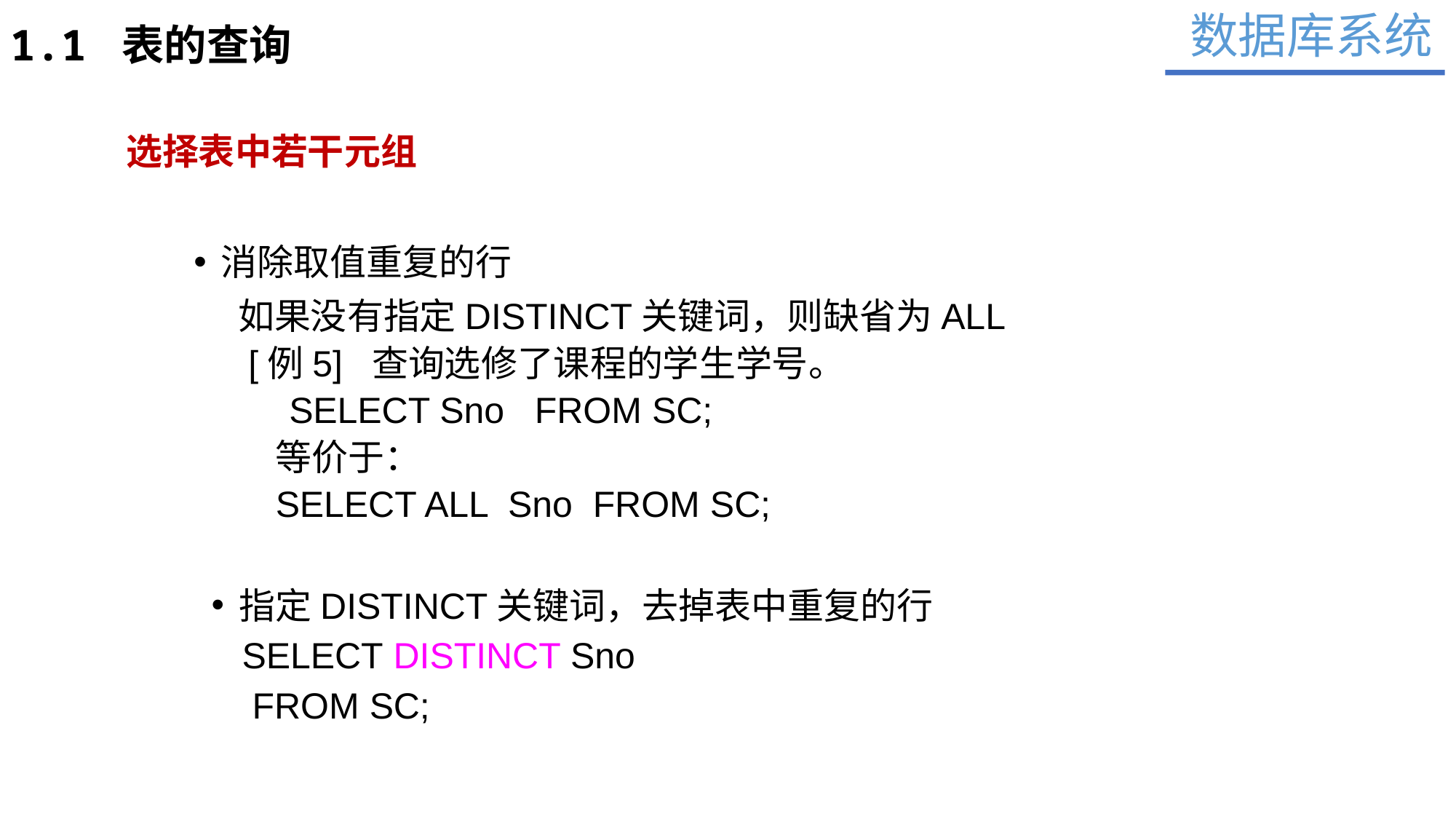

数据库系统
1.1 表的查询

选择表中若干元组
消除取值重复的行
	 如果没有指定DISTINCT关键词，则缺省为ALL
[例5]  查询选修了课程的学生学号。
    SELECT Sno   FROM SC;
	等价于：
	SELECT ALL  Sno  FROM SC;

指定DISTINCT关键词，去掉表中重复的行
   SELECT DISTINCT Sno
    FROM SC;